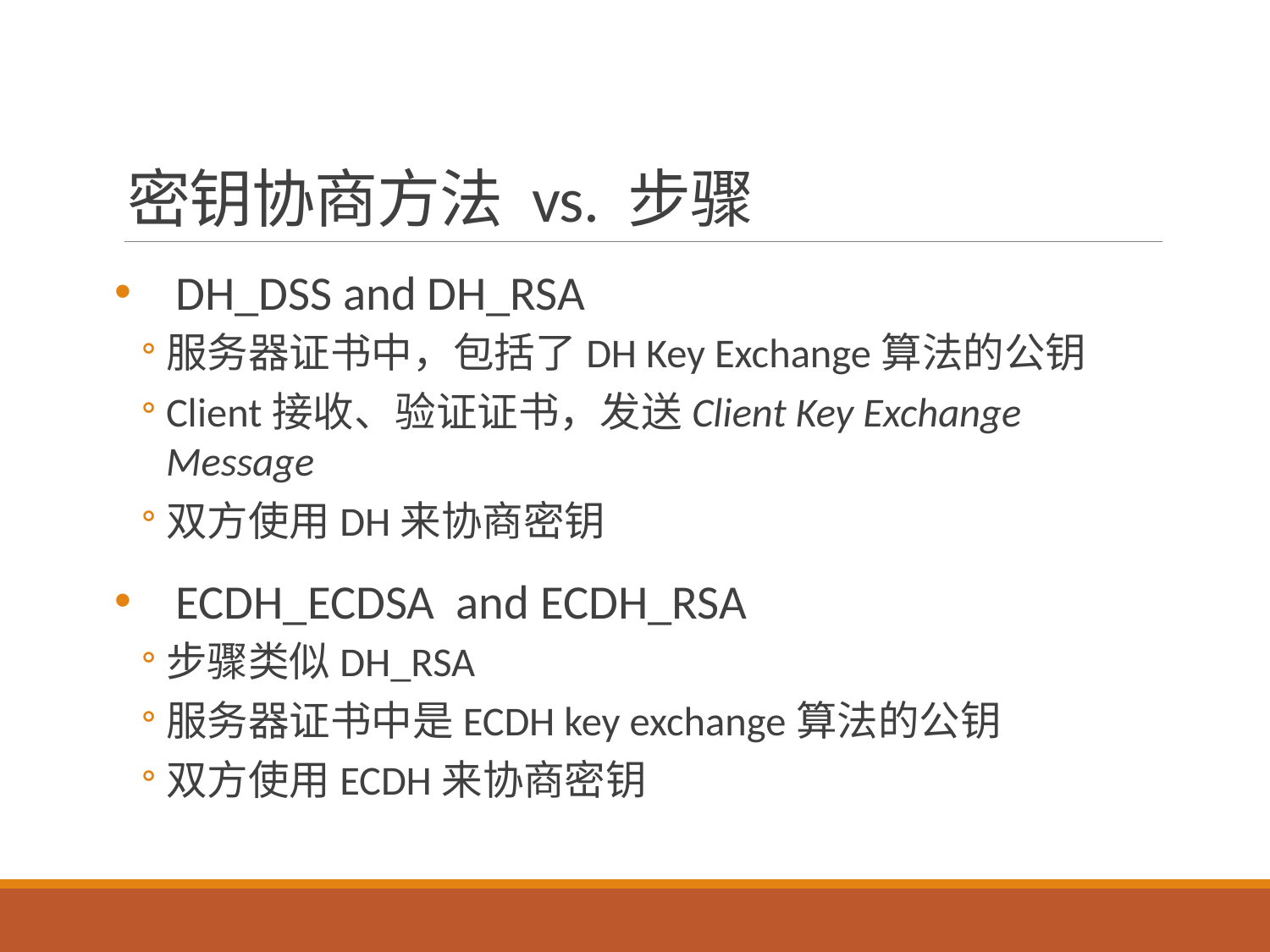

# 密钥协商方法 vs. 步骤
DH_DSS and DH_RSA
服务器证书中，包括了DH Key Exchange算法的公钥
Client接收、验证证书，发送Client Key Exchange Message
双方使用DH来协商密钥
ECDH_ECDSA  and ECDH_RSA
步骤类似DH_RSA
服务器证书中是ECDH key exchange算法的公钥
双方使用ECDH来协商密钥
61